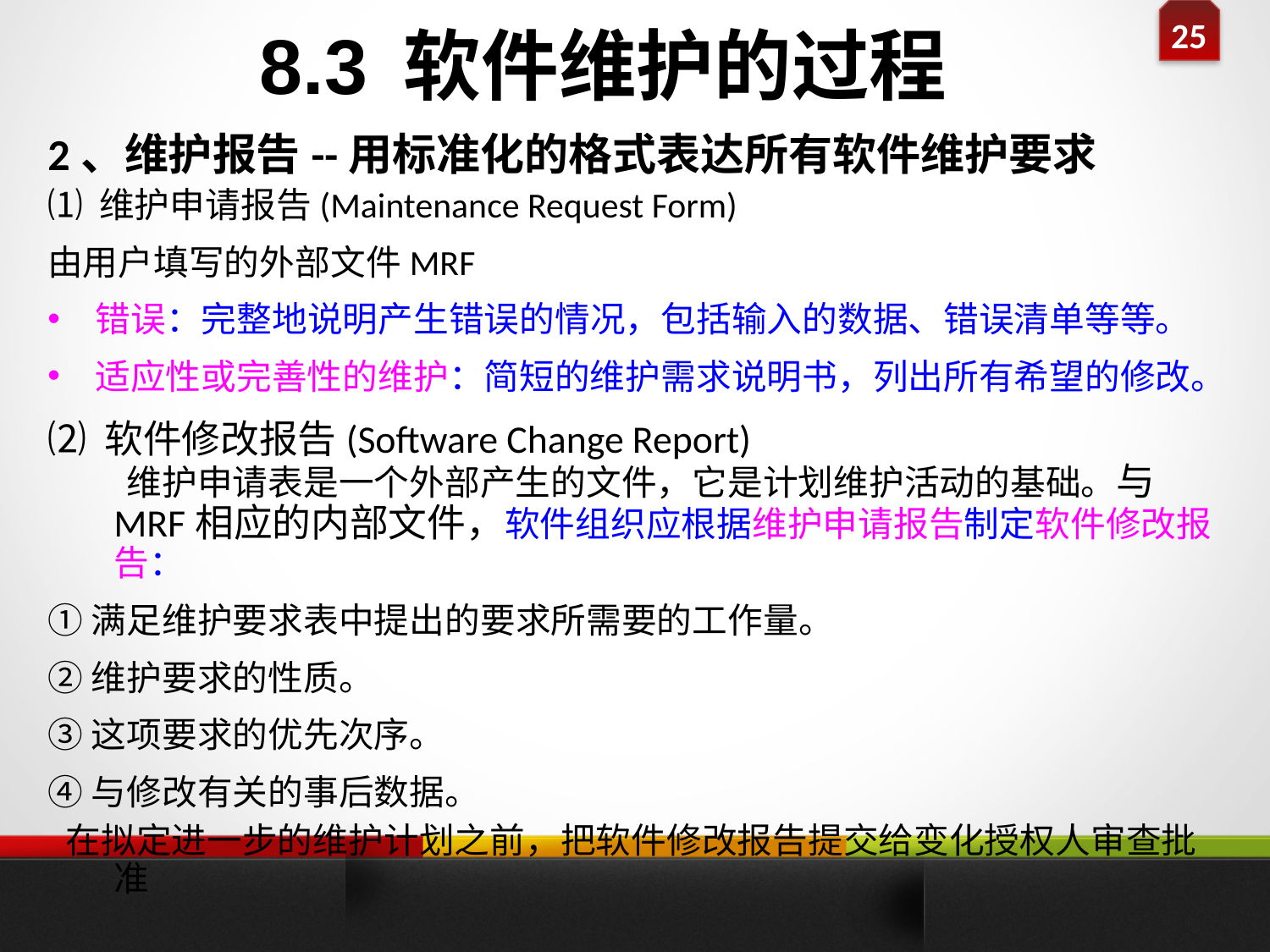

8.3 软件维护的过程
2、维护报告--用标准化的格式表达所有软件维护要求
⑴ 维护申请报告(Maintenance Request Form)
由用户填写的外部文件MRF
错误：完整地说明产生错误的情况，包括输入的数据、错误清单等等。
适应性或完善性的维护：简短的维护需求说明书，列出所有希望的修改。
⑵ 软件修改报告(Software Change Report)
         维护申请表是一个外部产生的文件，它是计划维护活动的基础。与MRF相应的内部文件，软件组织应根据维护申请报告制定软件修改报告：
①满足维护要求表中提出的要求所需要的工作量。
②维护要求的性质。
③这项要求的优先次序。
④与修改有关的事后数据。
 在拟定进一步的维护计划之前，把软件修改报告提交给变化授权人审查批准